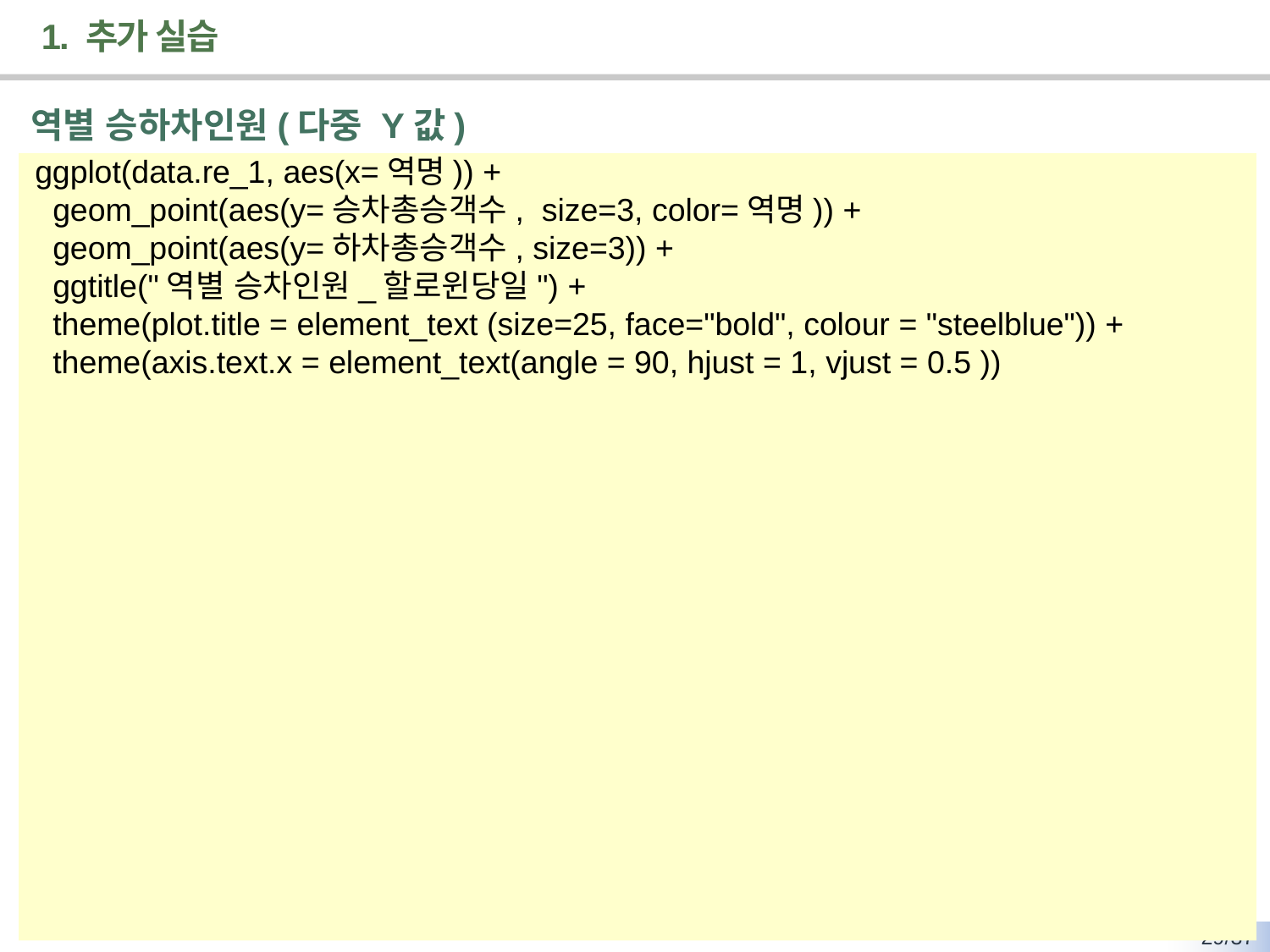

# 1. 추가 실습

역별 승하차인원(다중 Y값)
ggplot(data.re_1, aes(x=역명)) +
  geom_point(aes(y=승차총승객수,  size=3, color=역명)) +
  geom_point(aes(y=하차총승객수, size=3)) +
  ggtitle("역별 승차인원_할로윈당일") +
  theme(plot.title = element_text (size=25, face="bold", colour = "steelblue")) +
  theme(axis.text.x = element_text(angle = 90, hjust = 1, vjust = 0.5 ))